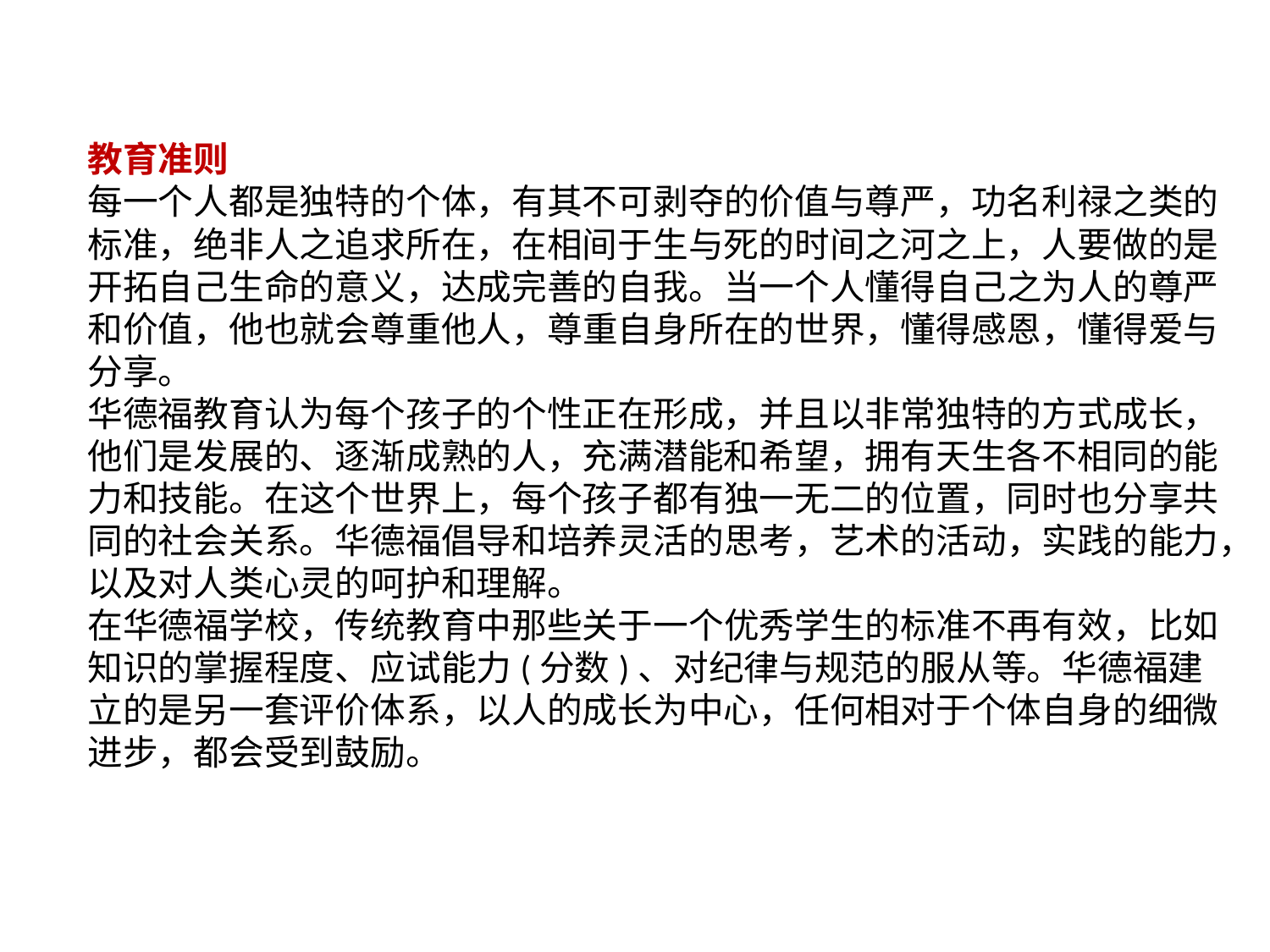

# 教育准则 每一个人都是独特的个体，有其不可剥夺的价值与尊严，功名利禄之类的标准，绝非人之追求所在，在相间于生与死的时间之河之上，人要做的是开拓自己生命的意义，达成完善的自我。当一个人懂得自己之为人的尊严和价值，他也就会尊重他人，尊重自身所在的世界，懂得感恩，懂得爱与分享。 华德福教育认为每个孩子的个性正在形成，并且以非常独特的方式成长，他们是发展的、逐渐成熟的人，充满潜能和希望，拥有天生各不相同的能力和技能。在这个世界上，每个孩子都有独一无二的位置，同时也分享共同的社会关系。华德福倡导和培养灵活的思考，艺术的活动，实践的能力，以及对人类心灵的呵护和理解。 在华德福学校，传统教育中那些关于一个优秀学生的标准不再有效，比如知识的掌握程度、应试能力(分数)、对纪律与规范的服从等。华德福建立的是另一套评价体系，以人的成长为中心，任何相对于个体自身的细微进步，都会受到鼓励。